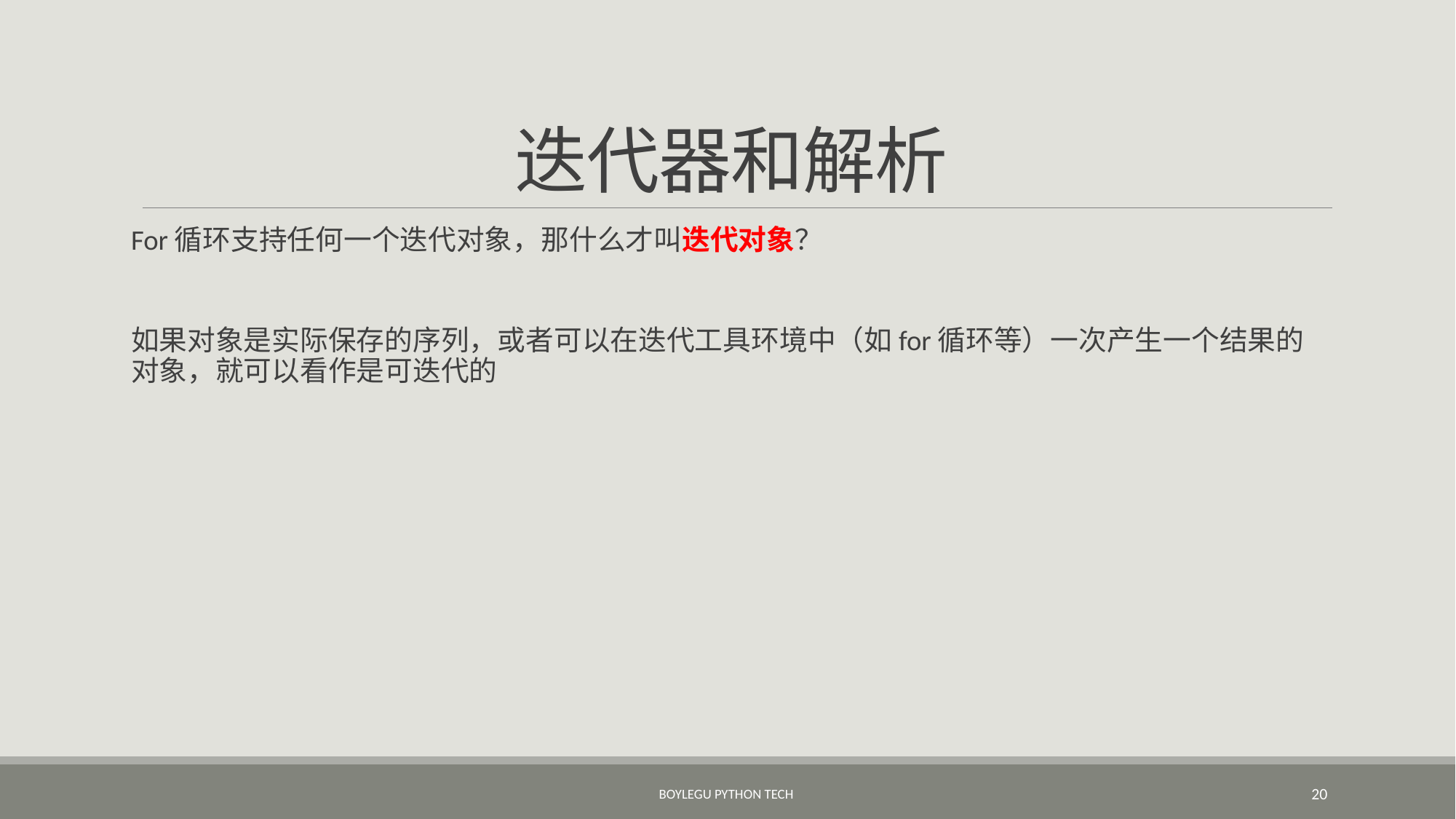

# 迭代器和解析
For循环支持任何一个迭代对象，那什么才叫迭代对象？

如果对象是实际保存的序列，或者可以在迭代工具环境中（如for循环等）一次产生一个结果的对象，就可以看作是可迭代的
BoyleGu Python Tech
20